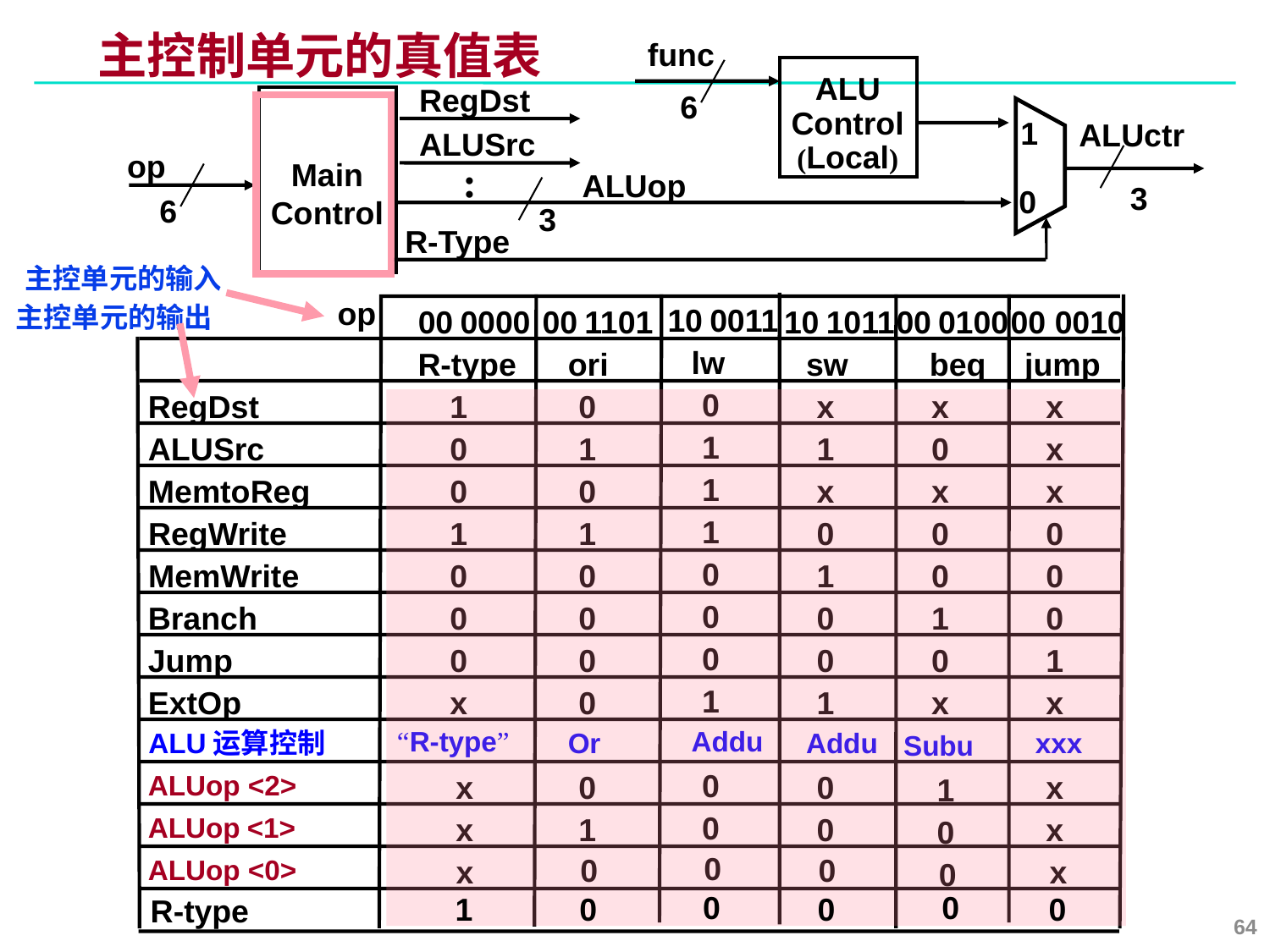

# 主控制单元的真值表
func

ALU
Control
(Local)

RegDst

6

1
ALUctr

ALUSrc

op

Main
Control
:
ALUop

3
0

6
3

R-Type

主控单元的输入

op

主控单元的输出

10 0011

00 0000
00 1101
10 1011
00 0100
00 0010

lw

R-type
ori
sw
beq
jump
0
RegDst

1
0
x
x
x

1
ALUSrc

0
1
1
0
x
1
MemtoReg

0
0
x
x
x
1
RegWrite

1
1
0
0
0
0
MemWrite

0
0
1
0
0
0
Branch

0
0
0
1
0
0
Jump

0
0
0
0
1
1
ExtOp

x
0
1
x
x
Addu
“R-type”
ALU运算控制

Or
Addu
xxx
Subu
0
ALUop <2>

x
0
0
x
1
0
ALUop <1>

x
1
0
x
0
0
0
0
ALUop <0>

x
x
0
0
0
0
0
0
1
R-type

64